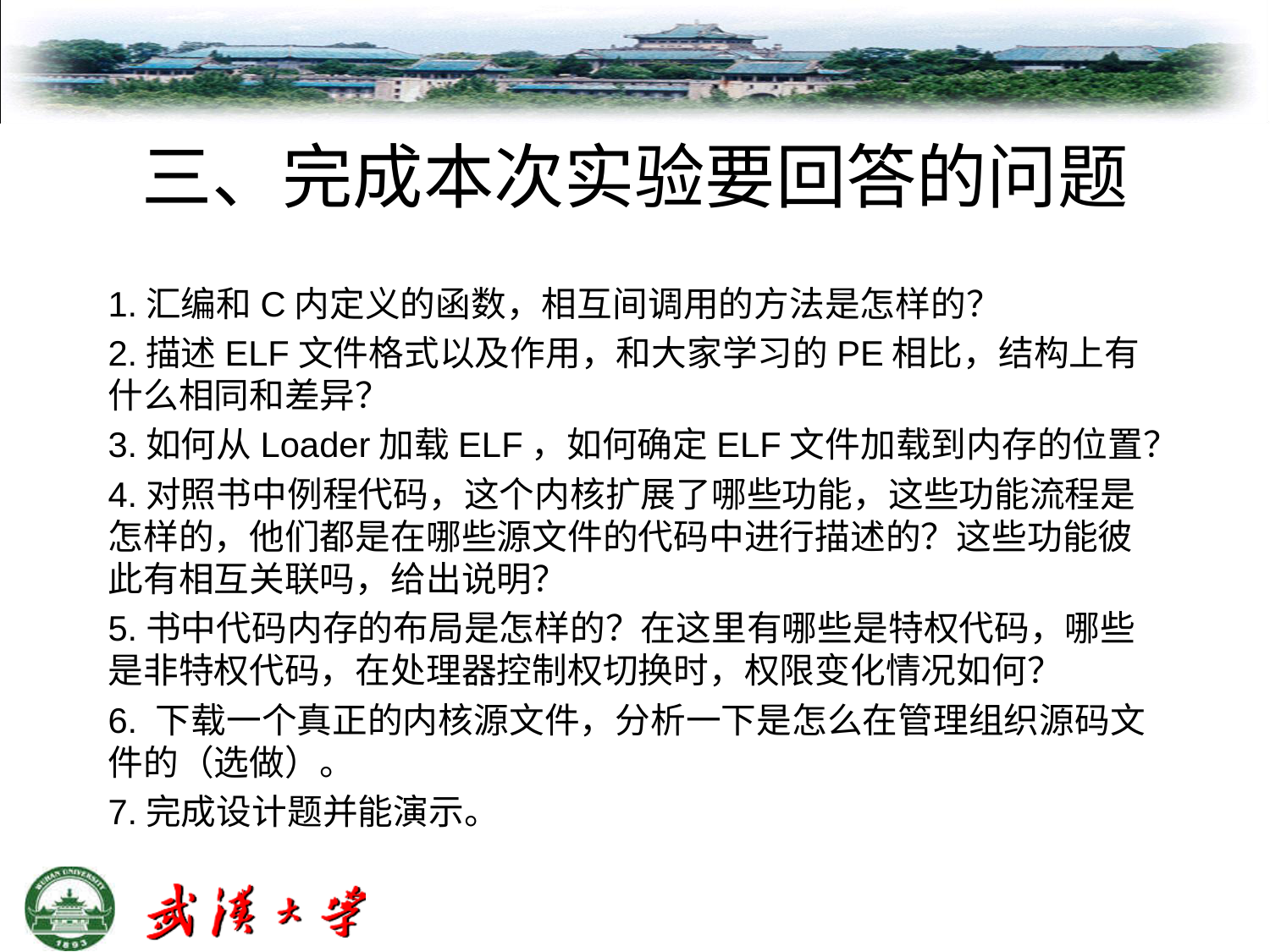

# 三、完成本次实验要回答的问题
1.汇编和C内定义的函数，相互间调用的方法是怎样的？
2.描述ELF文件格式以及作用，和大家学习的PE相比，结构上有什么相同和差异？
3.如何从Loader加载ELF，如何确定ELF文件加载到内存的位置？
4.对照书中例程代码，这个内核扩展了哪些功能，这些功能流程是怎样的，他们都是在哪些源文件的代码中进行描述的？这些功能彼此有相互关联吗，给出说明？
5.书中代码内存的布局是怎样的？在这里有哪些是特权代码，哪些是非特权代码，在处理器控制权切换时，权限变化情况如何？
6. 下载一个真正的内核源文件，分析一下是怎么在管理组织源码文件的（选做）。
7.完成设计题并能演示。

5